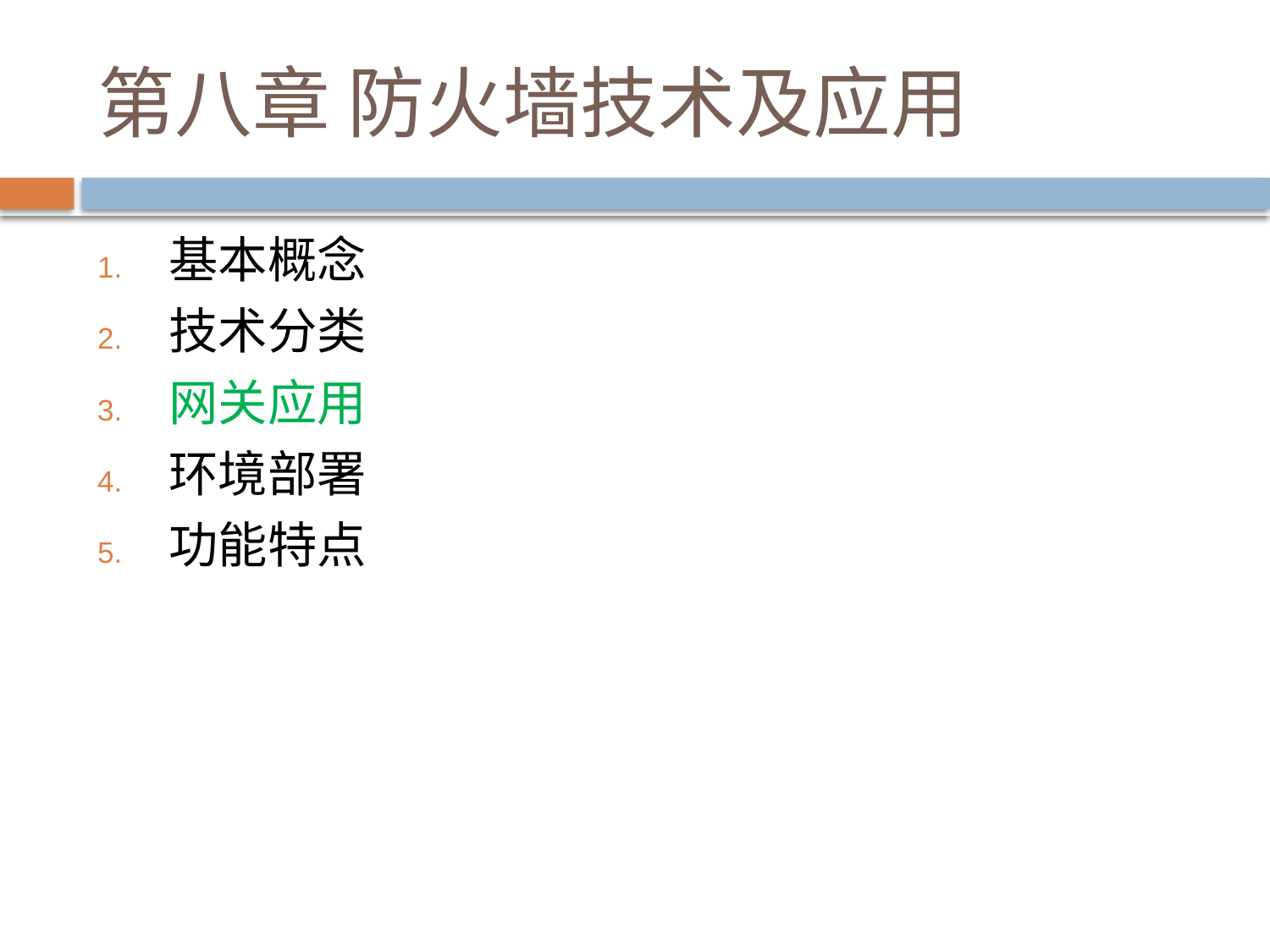

# 第八章 防火墙技术及应用
基本概念
技术分类
网关应用
环境部署
功能特点